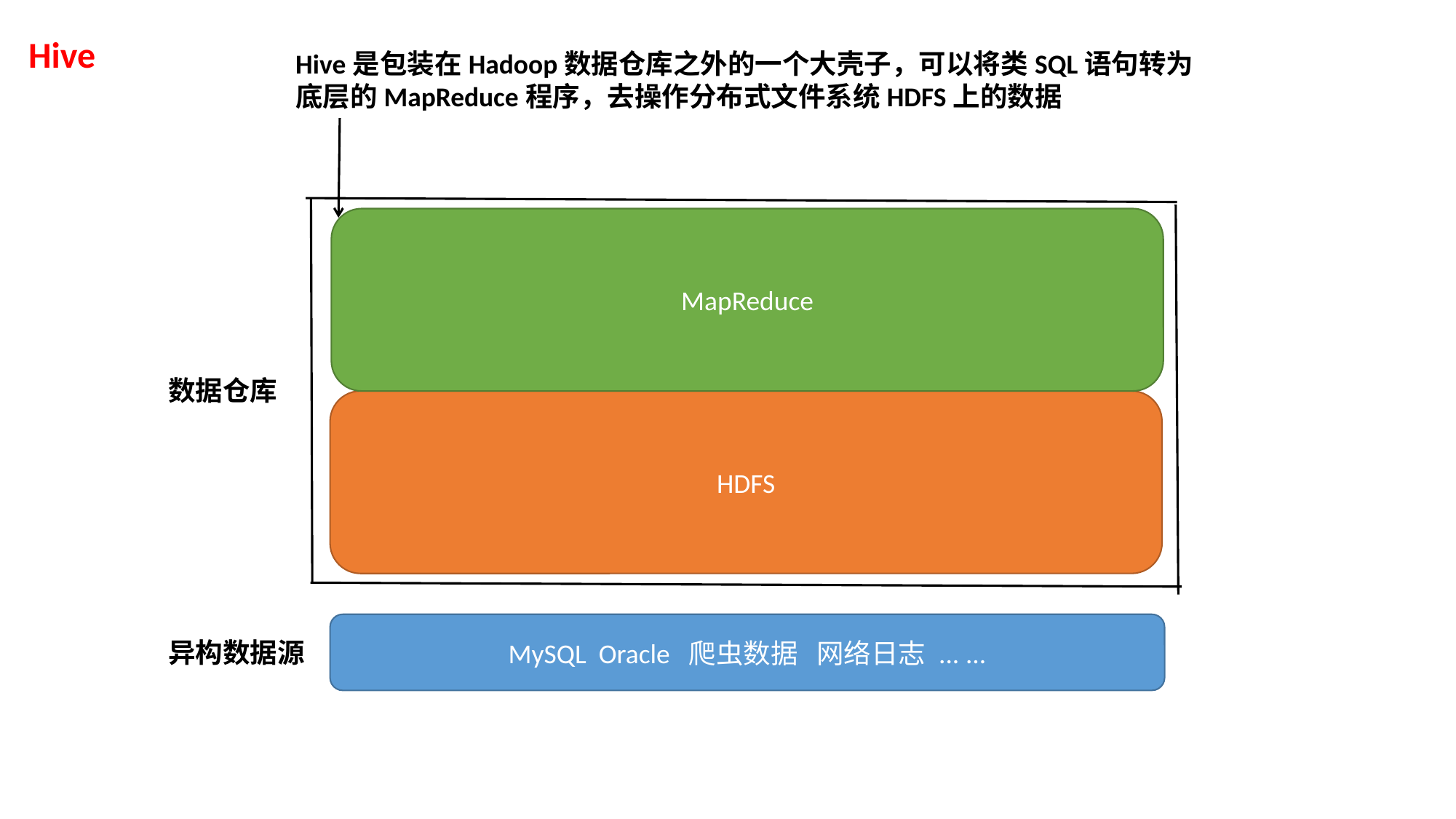

Hive
Hive是包装在Hadoop数据仓库之外的一个大壳子，可以将类SQL语句转为底层的MapReduce程序，去操作分布式文件系统HDFS上的数据
MapReduce
数据仓库
HDFS
MySQL  Oracle  爬虫数据   网络日志 ... ...
异构数据源